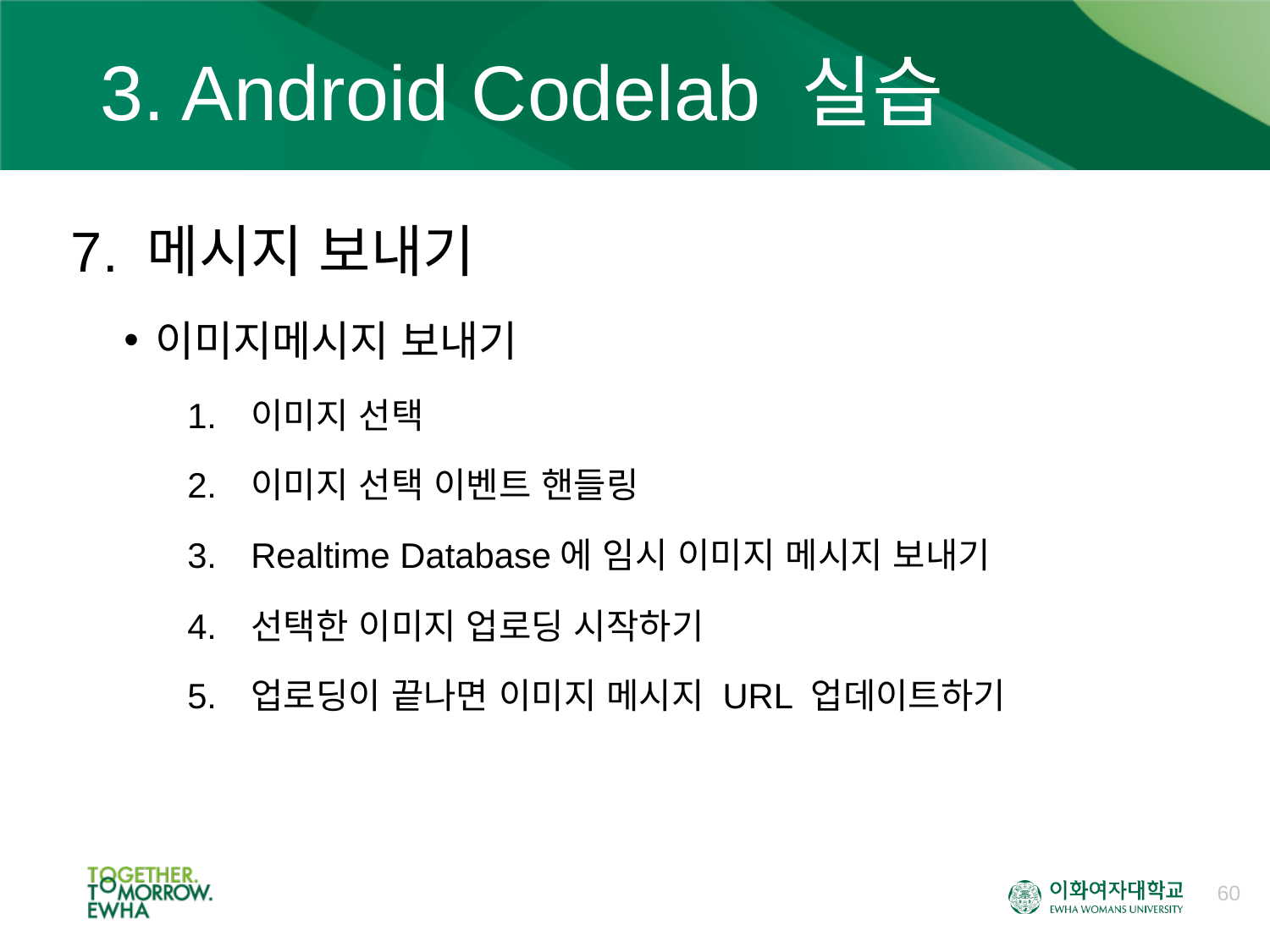

# 3. Android Codelab 실습
7. 메시지 보내기
이미지메시지 보내기
이미지 선택
이미지 선택 이벤트 핸들링
Realtime Database에 임시 이미지 메시지 보내기
선택한 이미지 업로딩 시작하기
업로딩이 끝나면 이미지 메시지 URL 업데이트하기
60